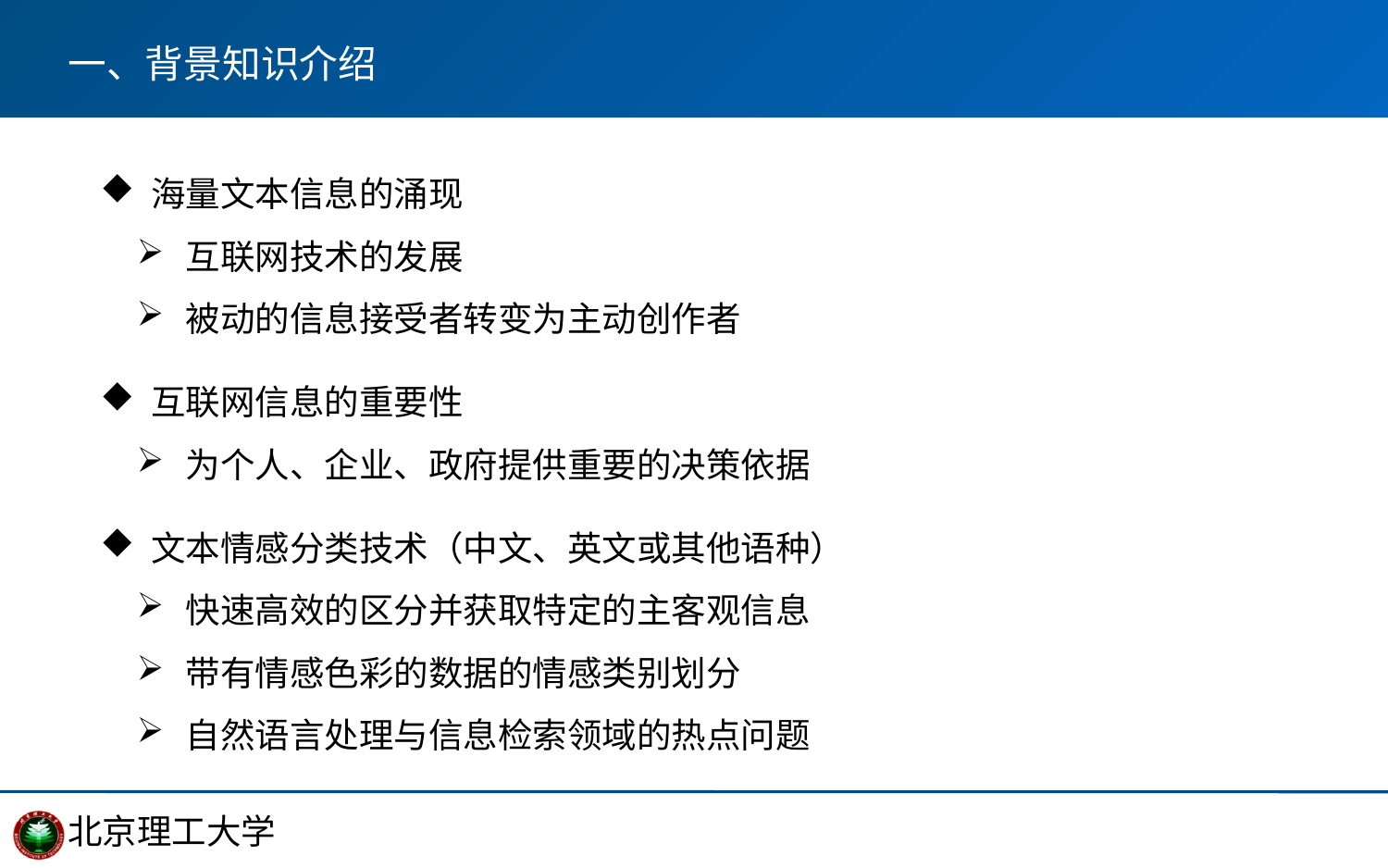

一、背景知识介绍
 海量文本信息的涌现
 互联网技术的发展
 被动的信息接受者转变为主动创作者
 互联网信息的重要性
 为个人、企业、政府提供重要的决策依据
 文本情感分类技术（中文、英文或其他语种）
 快速高效的区分并获取特定的主客观信息
 带有情感色彩的数据的情感类别划分
 自然语言处理与信息检索领域的热点问题